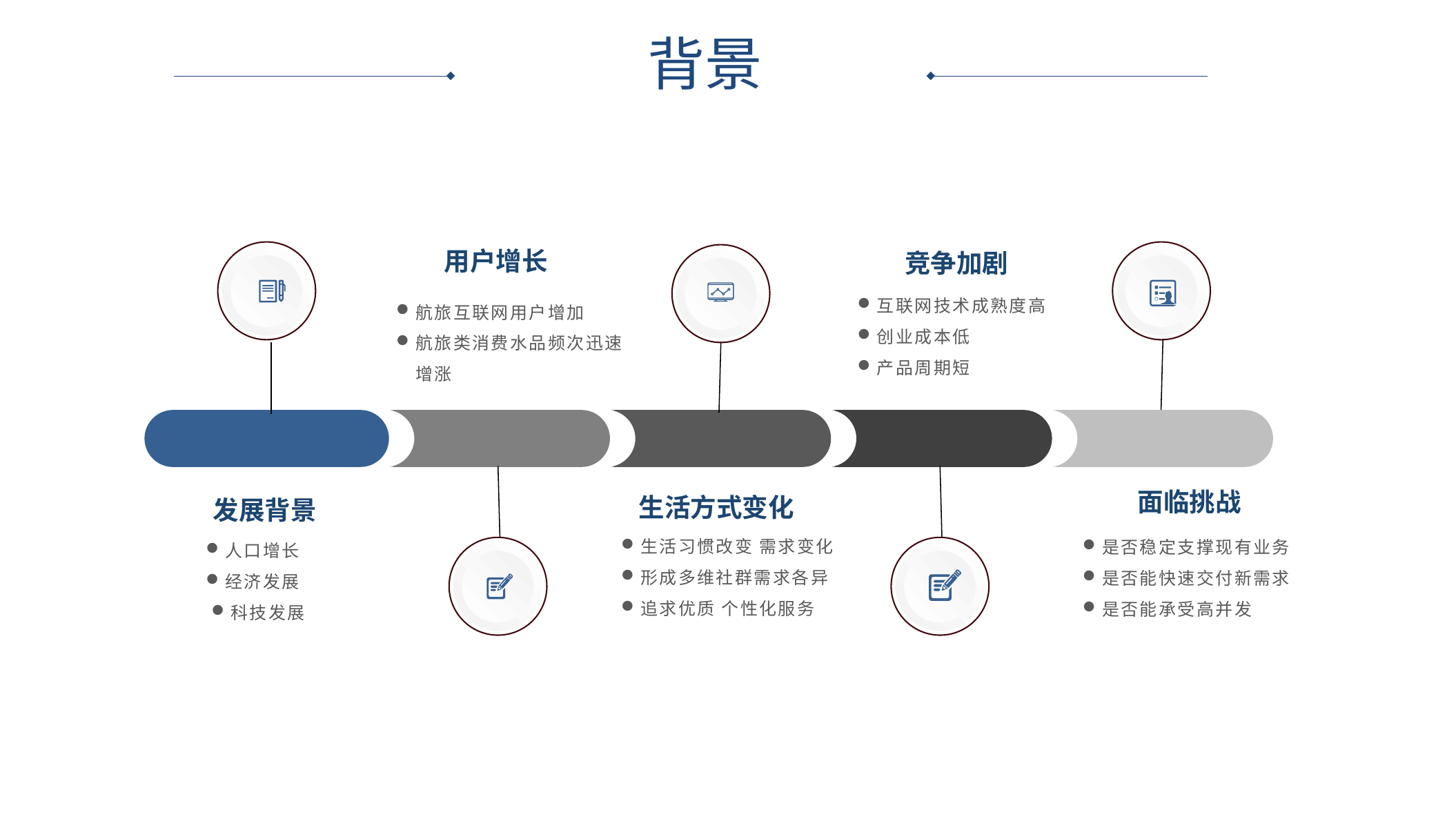

背景
用户增长

航旅互联网用户增加
航旅类消费水品频次迅速增涨
竞争加剧
互联网技术成熟度高
创业成本低
产品周期短

面临挑战
是否稳定支撑现有业务
是否能快速交付新需求
是否能承受高并发
生活方式变化
生活习惯改变 需求变化
形成多维社群需求各异
追求优质 个性化服务
发展背景
人口增长
经济发展
科技发展